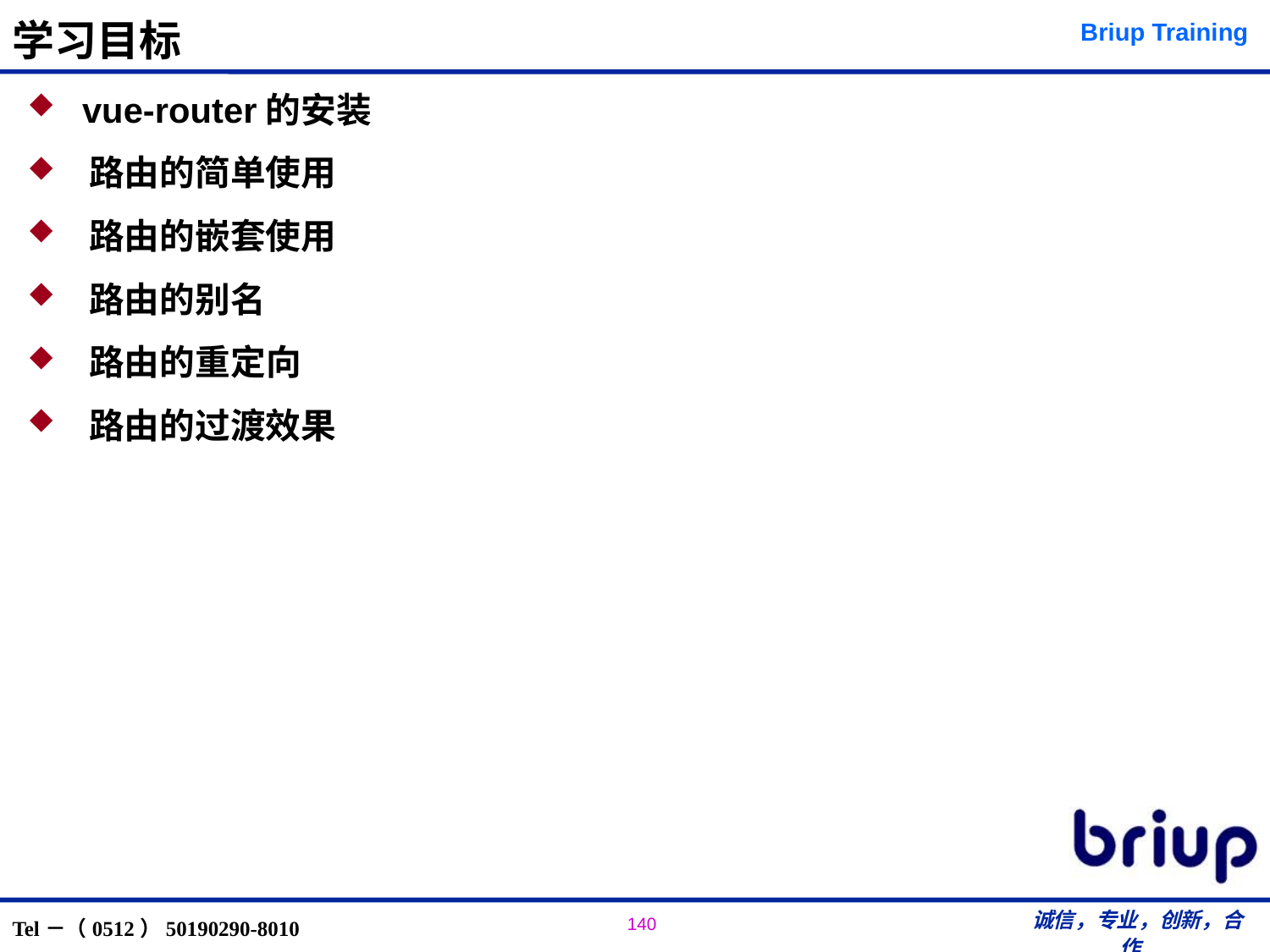

# 学习目标
 vue-router的安装
 路由的简单使用
 路由的嵌套使用
 路由的别名
 路由的重定向
 路由的过渡效果